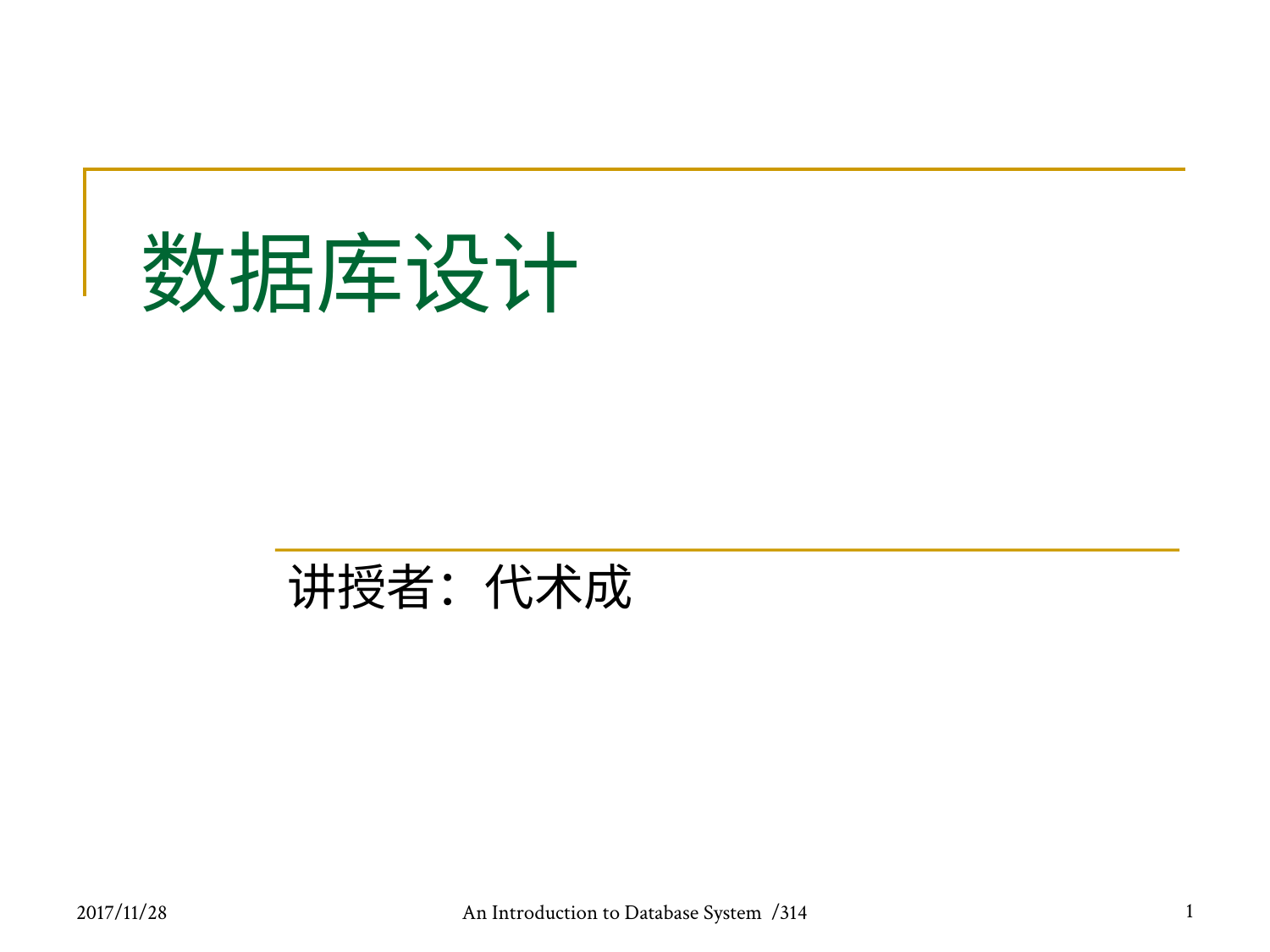

# 数据库设计
讲授者：代术成
2017/11/28
An Introduction to Database System  /314
1